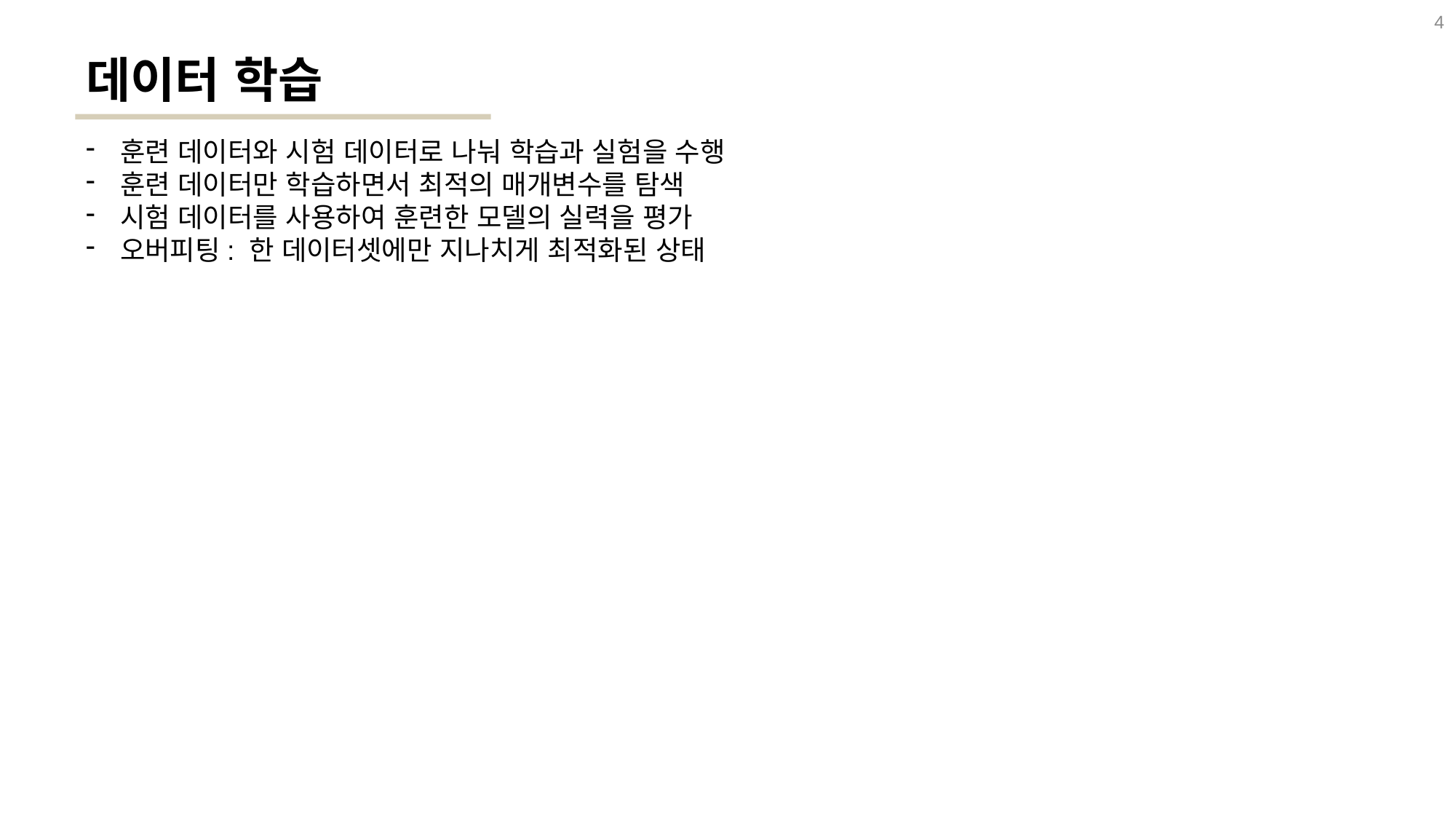

4
데이터 학습

훈련 데이터와 시험 데이터로 나눠 학습과 실험을 수행
훈련 데이터만 학습하면서 최적의 매개변수를 탐색
시험 데이터를 사용하여 훈련한 모델의 실력을 평가
오버피팅: 한 데이터셋에만 지나치게 최적화된 상태